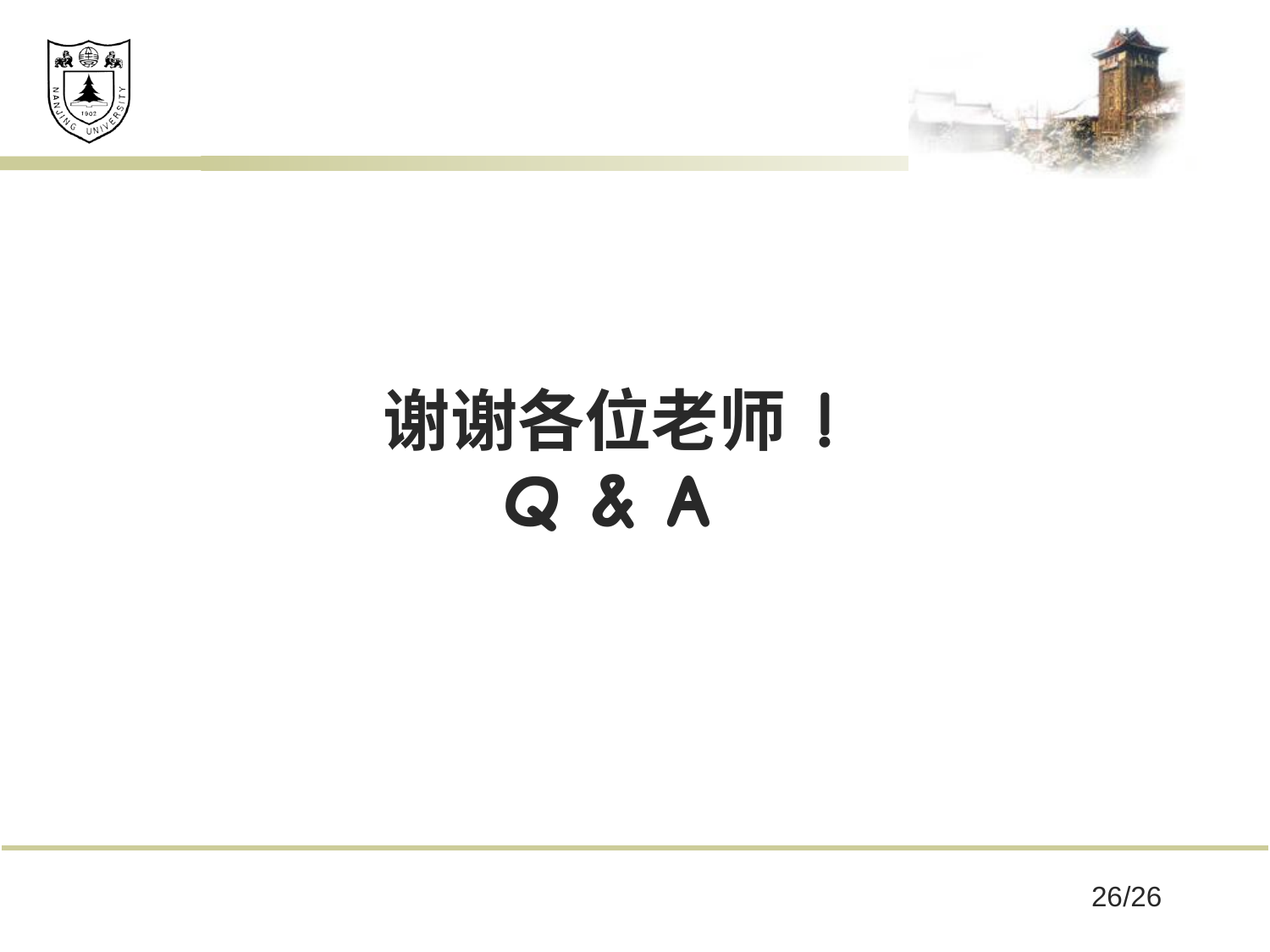

# 谢谢各位老师 ! Q & A
26/26